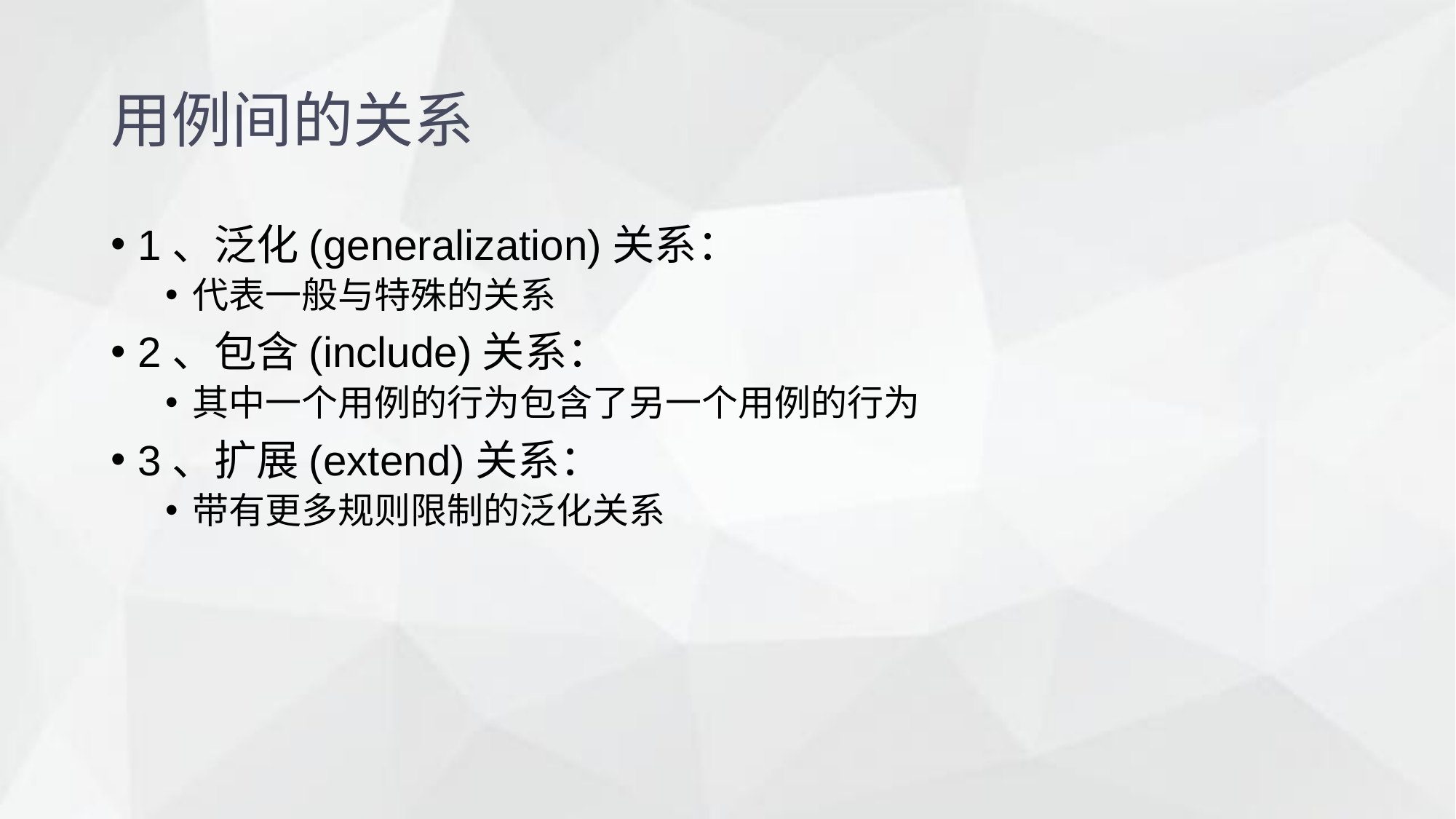

用例间的关系
1、泛化(generalization)关系：
代表一般与特殊的关系
2、包含(include)关系：
其中一个用例的行为包含了另一个用例的行为
3、扩展(extend)关系：
带有更多规则限制的泛化关系